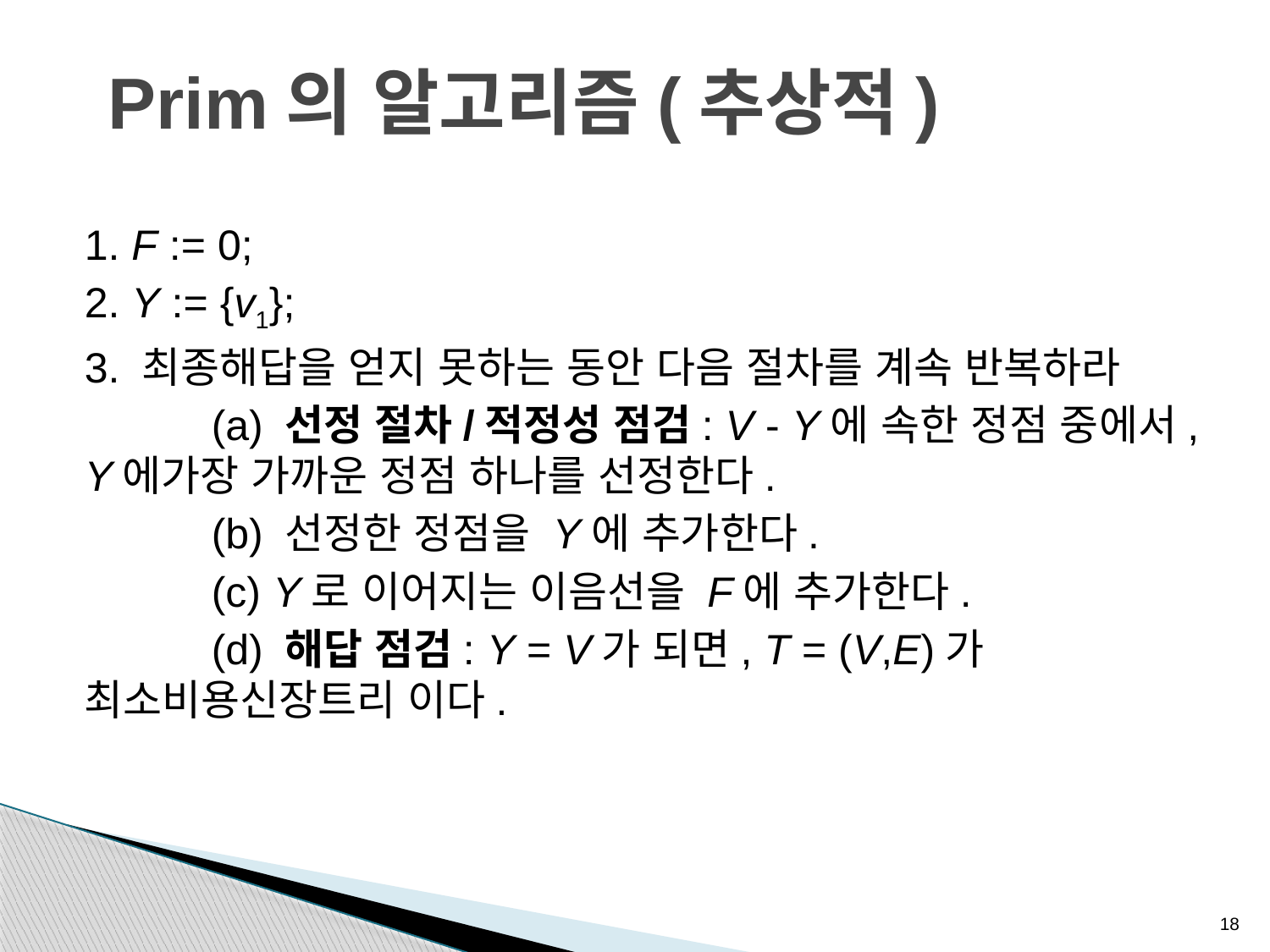

# Prim의 알고리즘(추상적)
	1. F := 0;
	2. Y := {v1};
	3. 최종해답을 얻지 못하는 동안 다음 절차를 계속 반복하라
		(a) 선정 절차/적정성 점검: V - Y에 속한 정점 중에서, Y에가장 가까운 정점 하나를 선정한다.
		(b) 선정한 정점을 Y에 추가한다.
		(c) Y로 이어지는 이음선을 F에 추가한다.
		(d) 해답 점검: Y = V가 되면, T = (V,E)가 최소비용신장트리 이다.
18